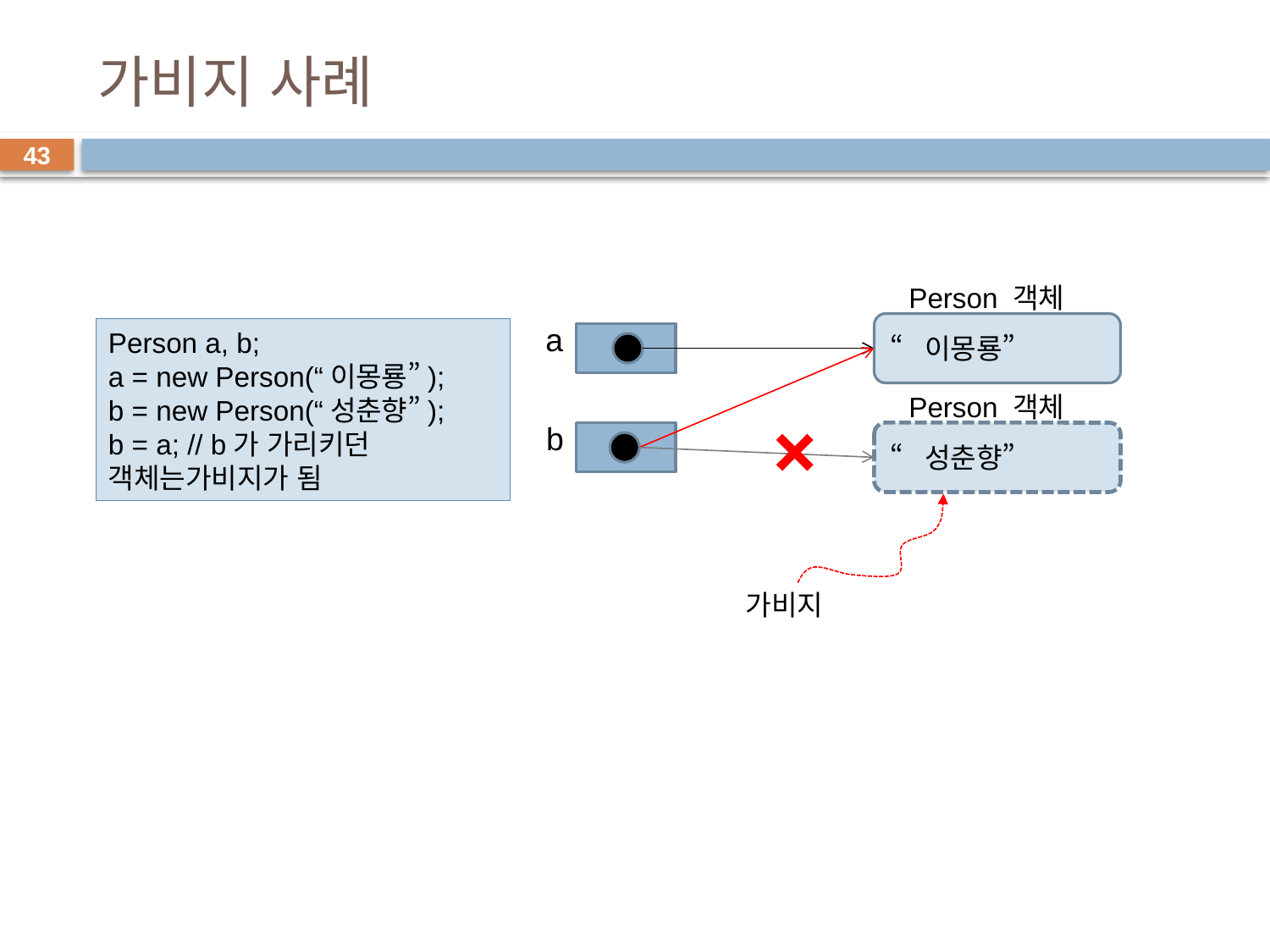

# 가비지 사례
43
Person 객체
a
“이몽룡”
Person a, b;
a = new Person(“이몽룡”);
b = new Person(“성춘향”);
b = a; // b가 가리키던 객체는가비지가 됨

Person 객체
b

“성춘향”

가비지